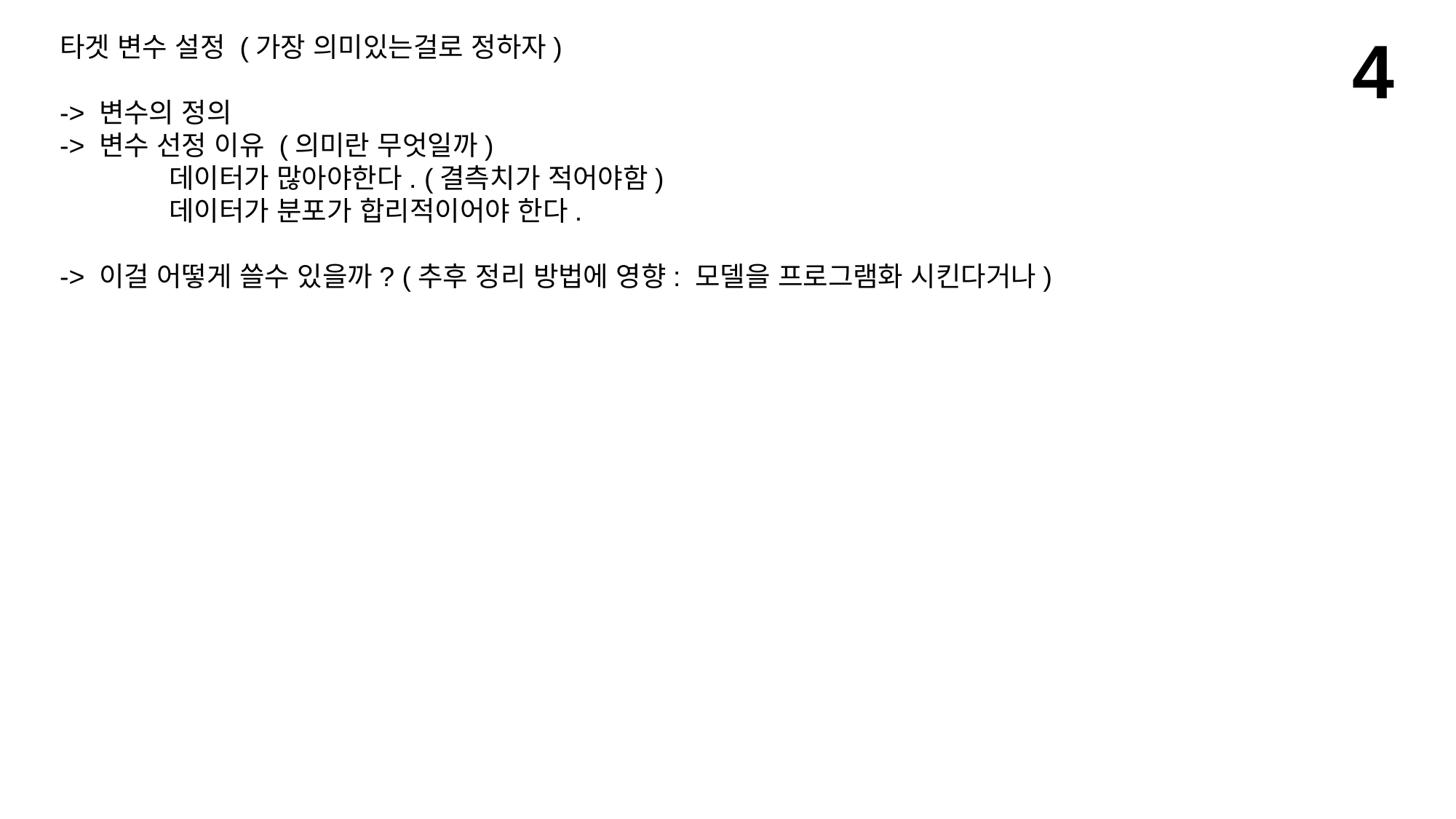

4
타겟 변수 설정 (가장 의미있는걸로 정하자)

-> 변수의 정의
-> 변수 선정 이유 (의미란 무엇일까)
	데이터가 많아야한다. (결측치가 적어야함)
	데이터가 분포가 합리적이어야 한다.

-> 이걸 어떻게 쓸수 있을까? (추후 정리 방법에 영향: 모델을 프로그램화 시킨다거나)